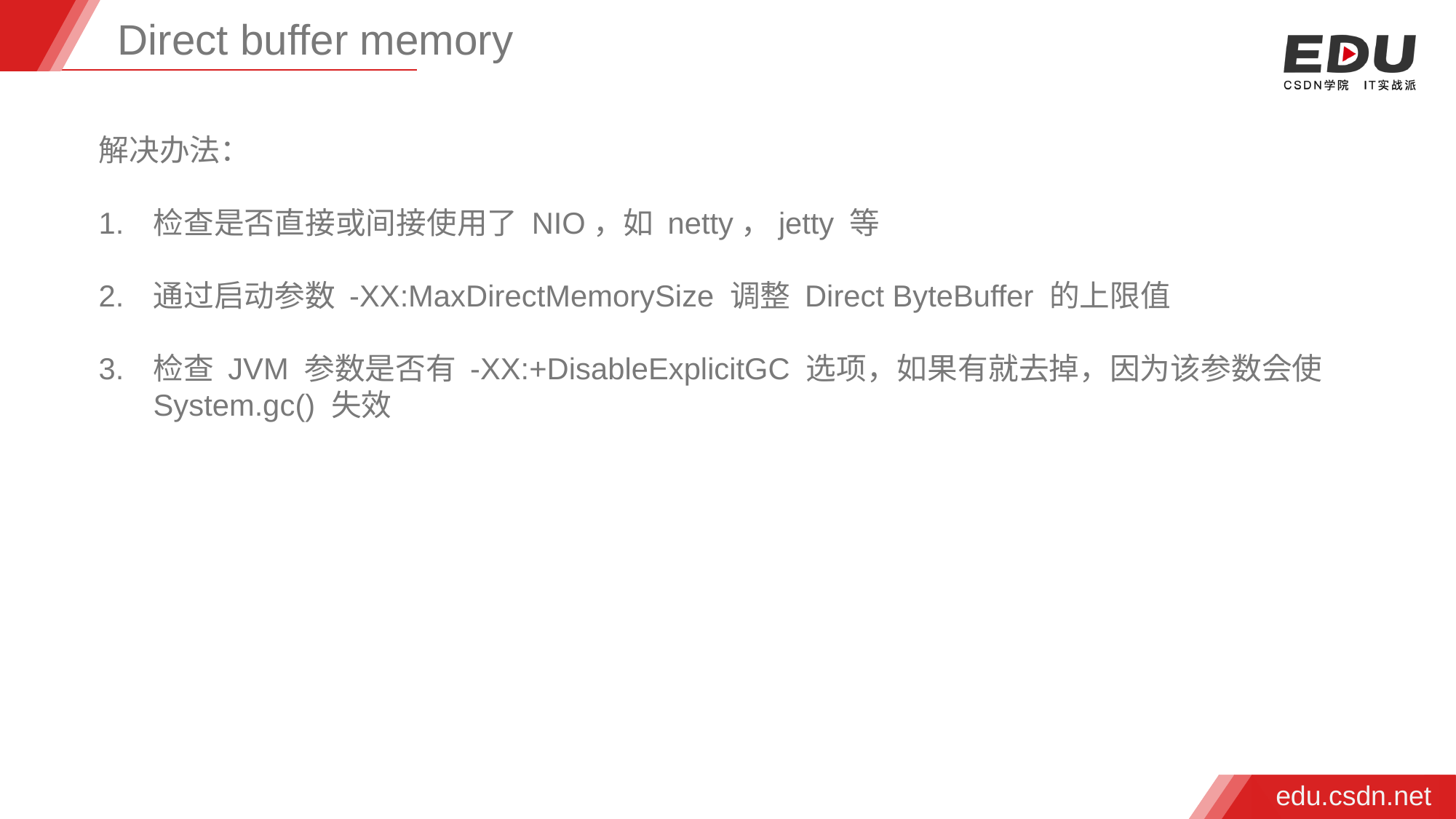

Direct buffer memory
解决办法：

检查是否直接或间接使用了 NIO，如 netty，jetty 等

通过启动参数 -XX:MaxDirectMemorySize 调整 Direct ByteBuffer 的上限值

检查 JVM 参数是否有 -XX:+DisableExplicitGC 选项，如果有就去掉，因为该参数会使 System.gc() 失效
edu.csdn.net